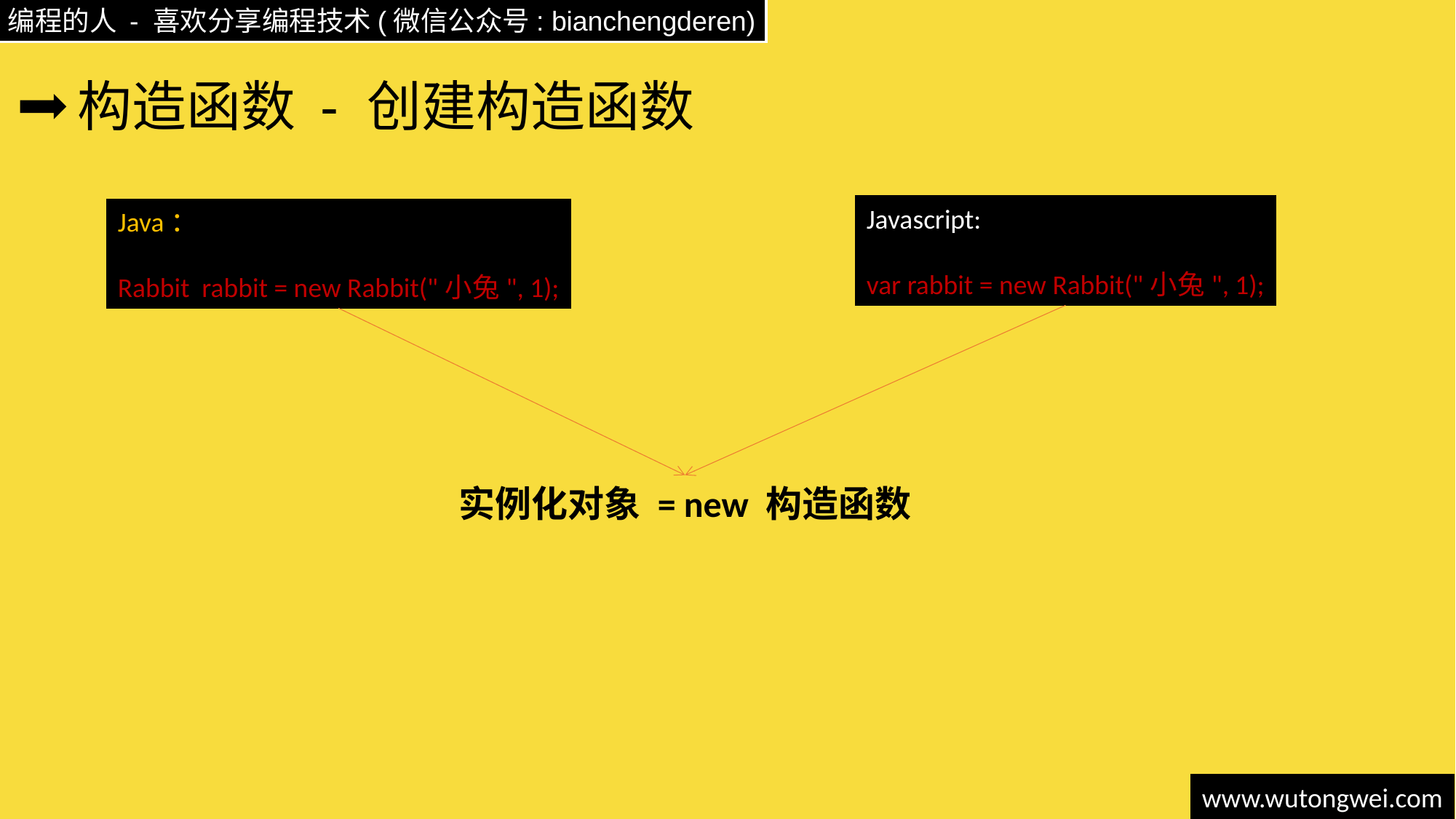

# 构造函数 - 创建构造函数
Javascript:

var rabbit = new Rabbit("小兔", 1);
Java：

Rabbit  rabbit = new Rabbit("小兔", 1);
实例化对象 = new 构造函数